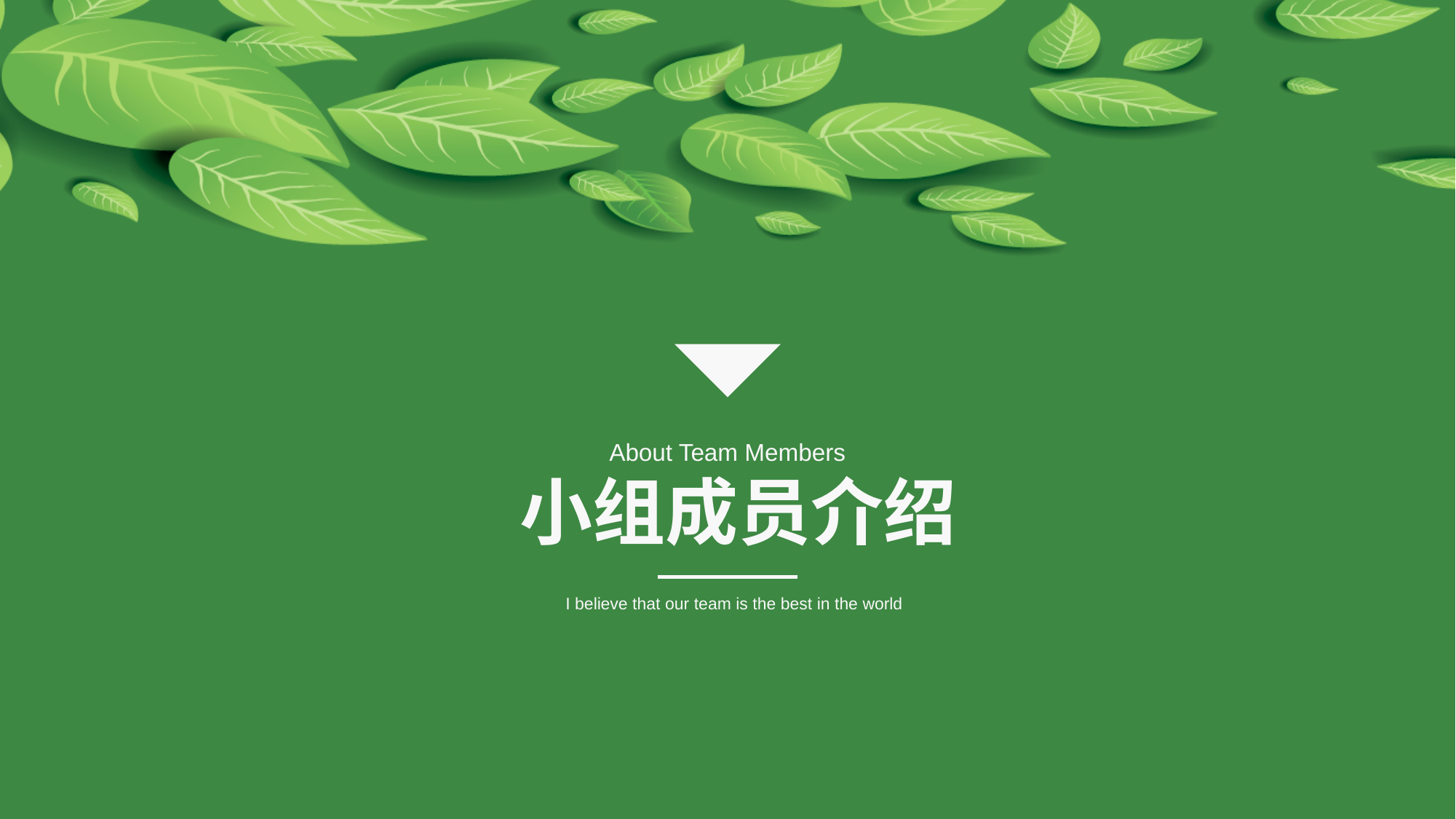

About Team Members
小组成员介绍
I believe that our team is the best in the world